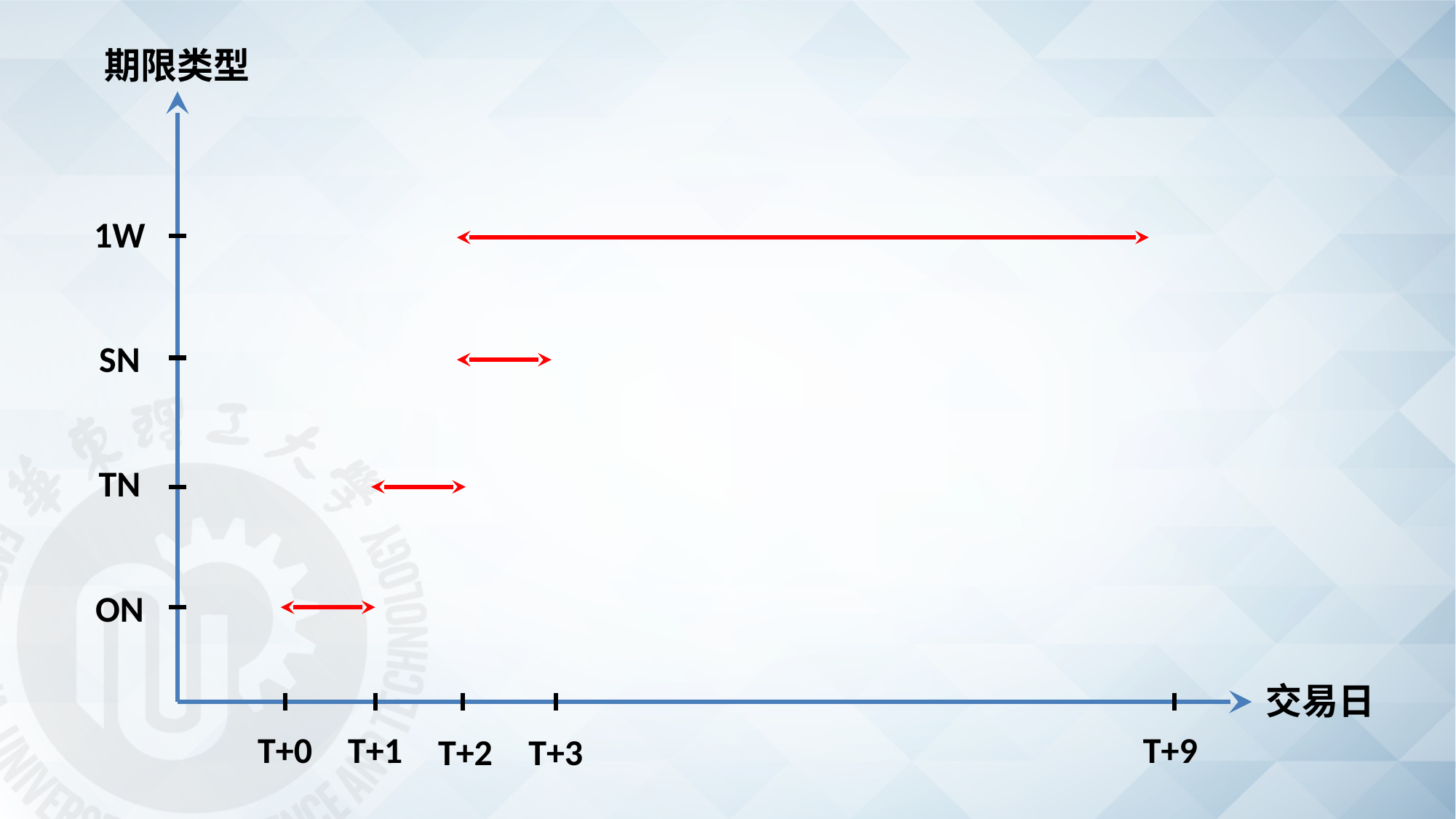

期限类型
1W
SN
TN
ON
交易日
T+9
T+0
T+1
T+2
T+3